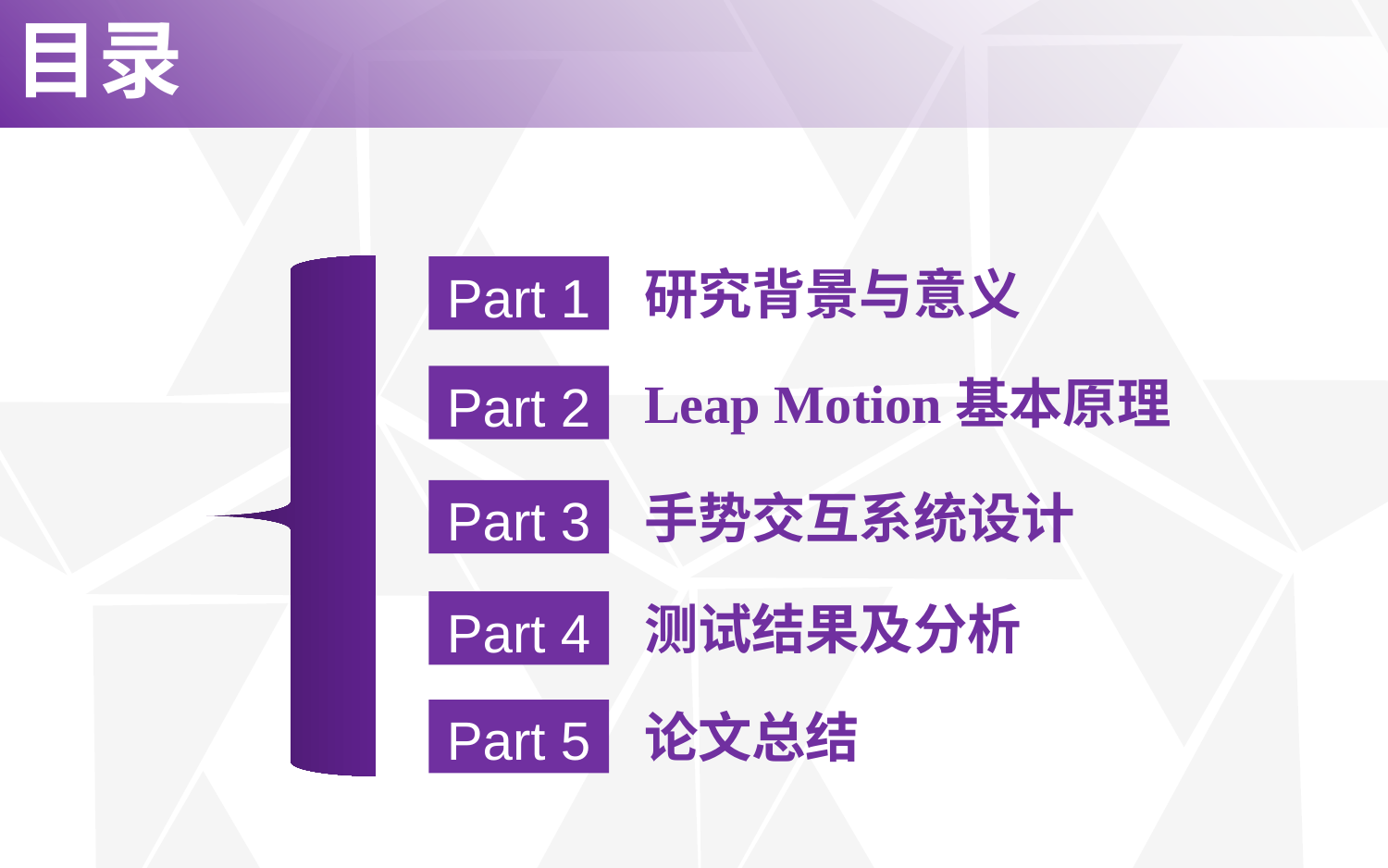

目录
研究背景与意义

Part 1
Leap Motion基本原理
Part 2
手势交互系统设计
Part 3
测试结果及分析
Part 4
论文总结
Part 5